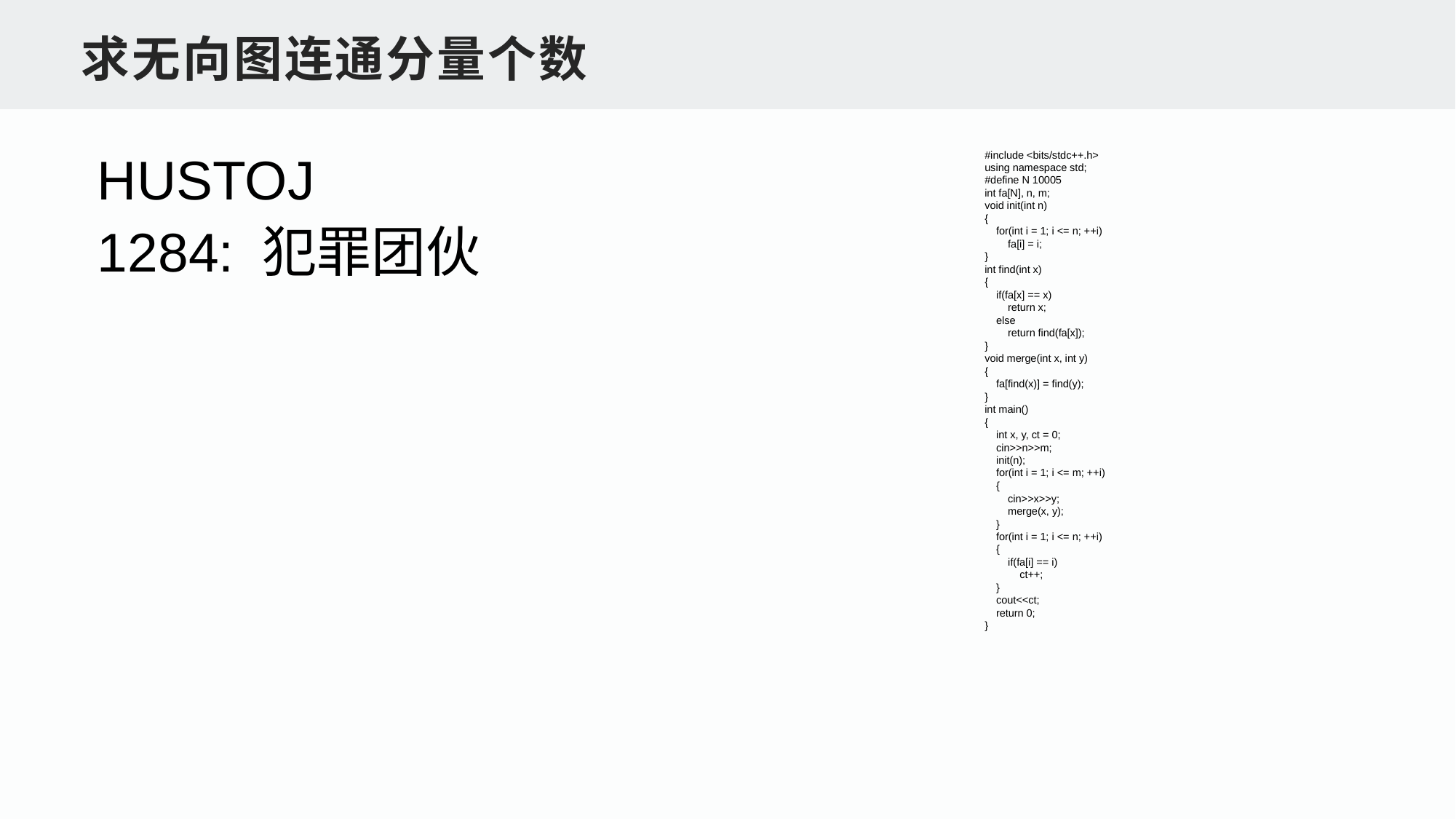

求无向图连通分量个数
HUSTOJ
1284: 犯罪团伙
#include <bits/stdc++.h>
using namespace std;
#define N 10005
int fa[N], n, m;
void init(int n)
{
    for(int i = 1; i <= n; ++i)
        fa[i] = i;
}
int find(int x)
{
    if(fa[x] == x)
        return x;
    else
        return find(fa[x]);
}
void merge(int x, int y)
{
    fa[find(x)] = find(y);
}
int main()
{
    int x, y, ct = 0;
    cin>>n>>m;
    init(n);
    for(int i = 1; i <= m; ++i)
    {
        cin>>x>>y;
        merge(x, y);
    }
    for(int i = 1; i <= n; ++i)
    {
        if(fa[i] == i)
            ct++;
    }
    cout<<ct;
    return 0;
}

27